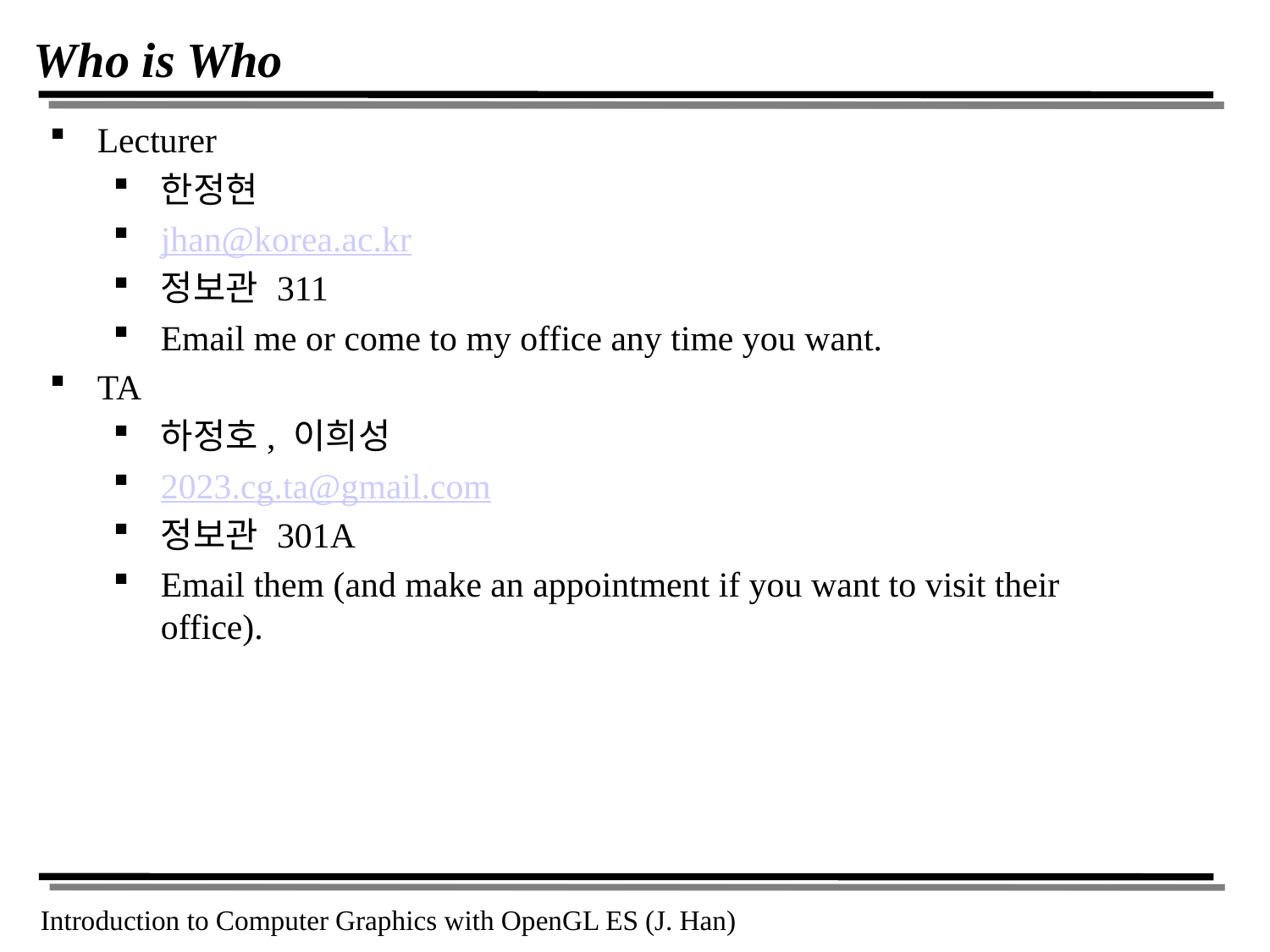

# Who is Who
Lecturer
한정현
jhan@korea.ac.kr
정보관 311
Email me or come to my office any time you want.
TA
하정호, 이희성
2023.cg.ta@gmail.com
정보관 301A
Email them (and make an appointment if you want to visit their office).